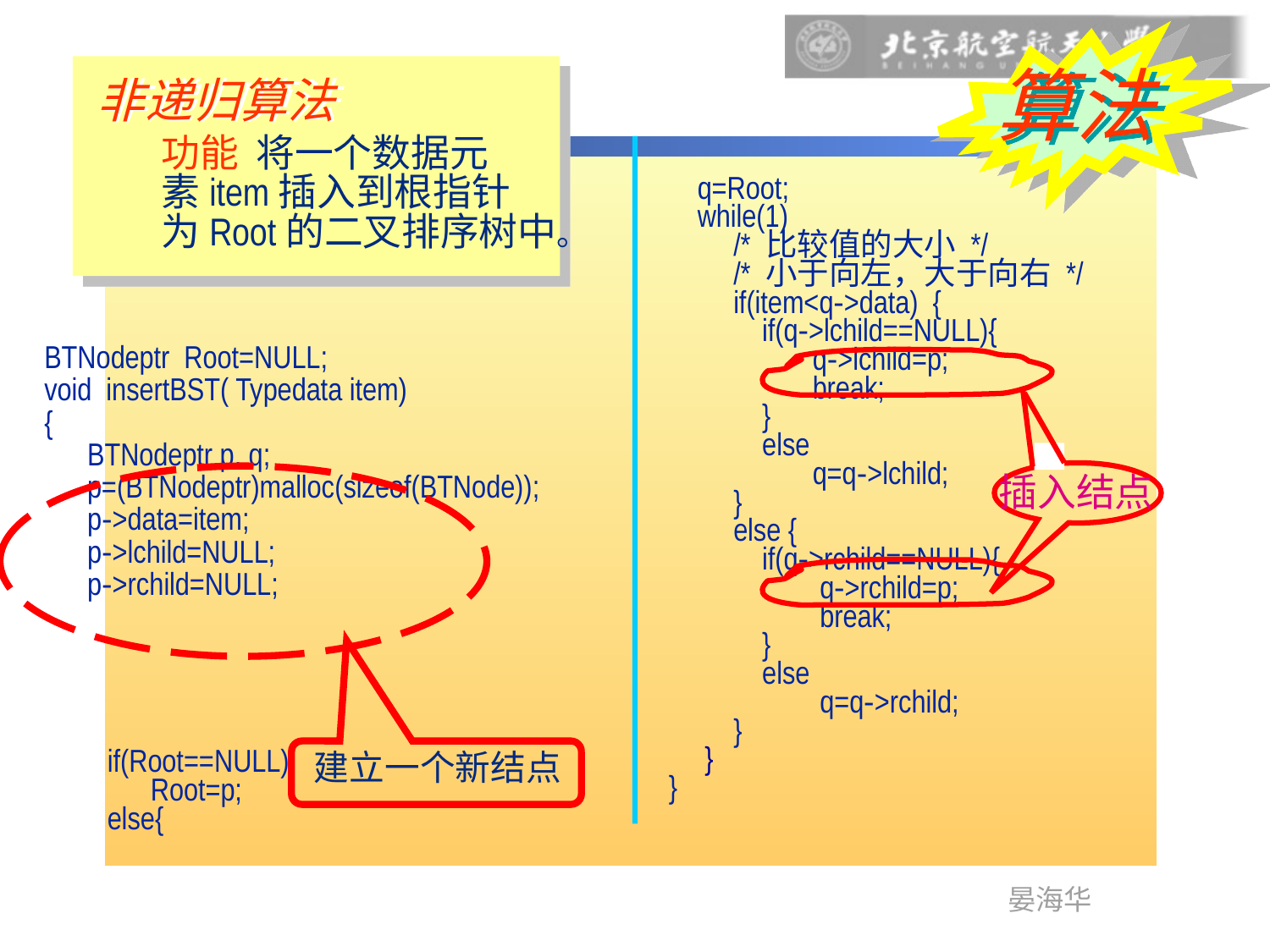

算法

非递归算法
功能  将一个数据元
素item插入到根指针
为Root的二叉排序树中。

    q=Root;
    while(1)
         /* 比较值的大小 */
         /* 小于向左，大于向右 */
         if(item<q->data)  {
             if(q->lchild==NULL){
                    q->lchild=p;
                    break;
             }
             else
                    q=q->lchild;
         }
         else {
             if(q->rchild==NULL){
                     q->rchild=p;
                     break;
             }
             else
                     q=q->rchild;
         }
     }
}
BTNodeptr  Root=NULL;
void  insertBST( Typedata item)
{
      BTNodeptr p, q;
      p=(BTNodeptr)malloc(sizeof(BTNode));
      p->data=item;
      p->lchild=NULL;
      p->rchild=NULL;

插入结点

建立一个新结点

if(Root==NULL)
      Root=p;
else{